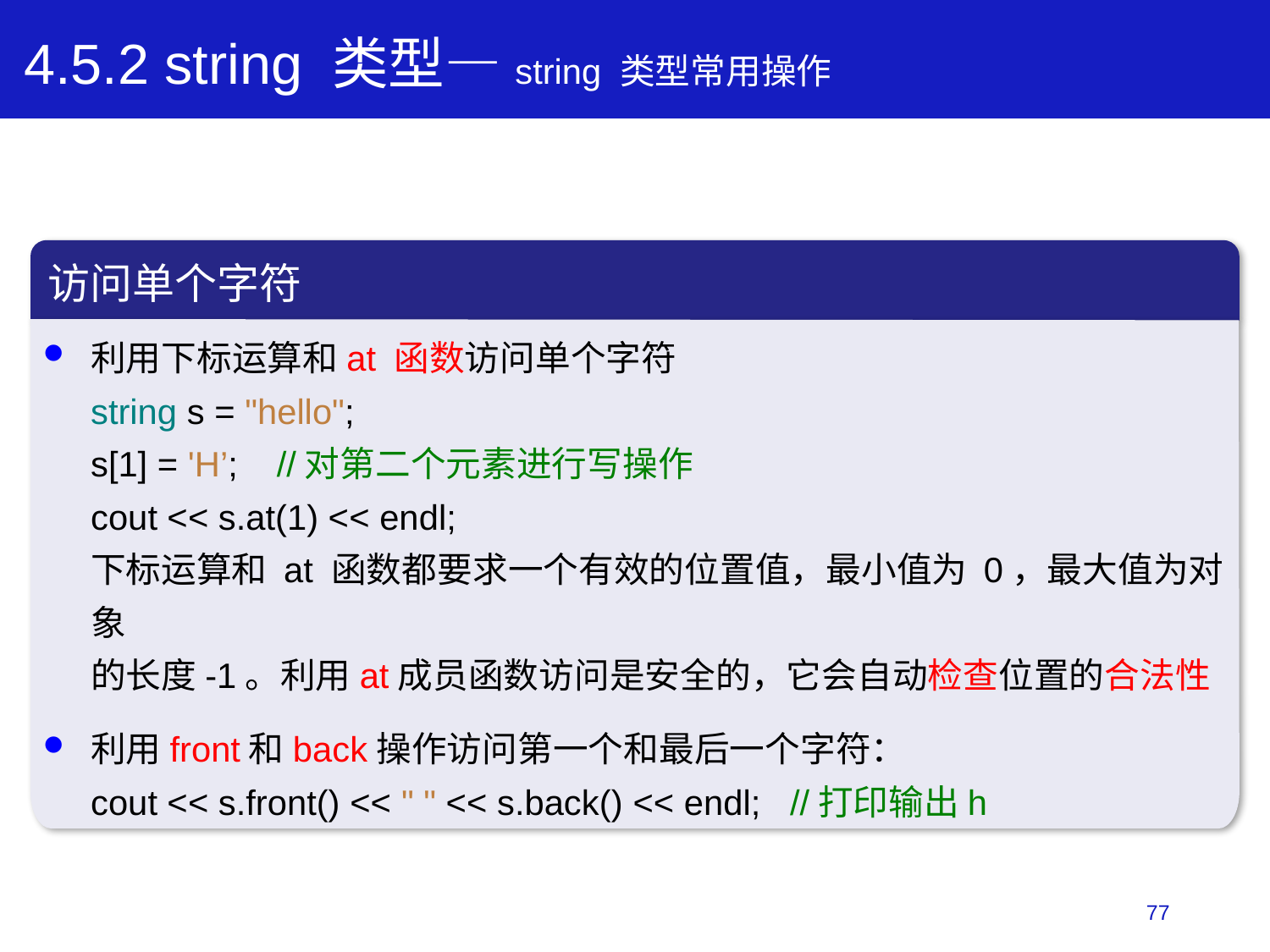

4.5.2 string 类型—string 类型常用操作
访问单个字符
利用下标运算和at 函数访问单个字符
string s = "hello";
s[1] = 'H’;    //对第二个元素进行写操作
cout << s.at(1) << endl;
下标运算和 at 函数都要求一个有效的位置值，最小值为 0，最大值为对象
的长度-1。利用at成员函数访问是安全的，它会自动检查位置的合法性
利用front和back操作访问第一个和最后一个字符：
cout << s.front() << " " << s.back() << endl;   //打印输出h
77